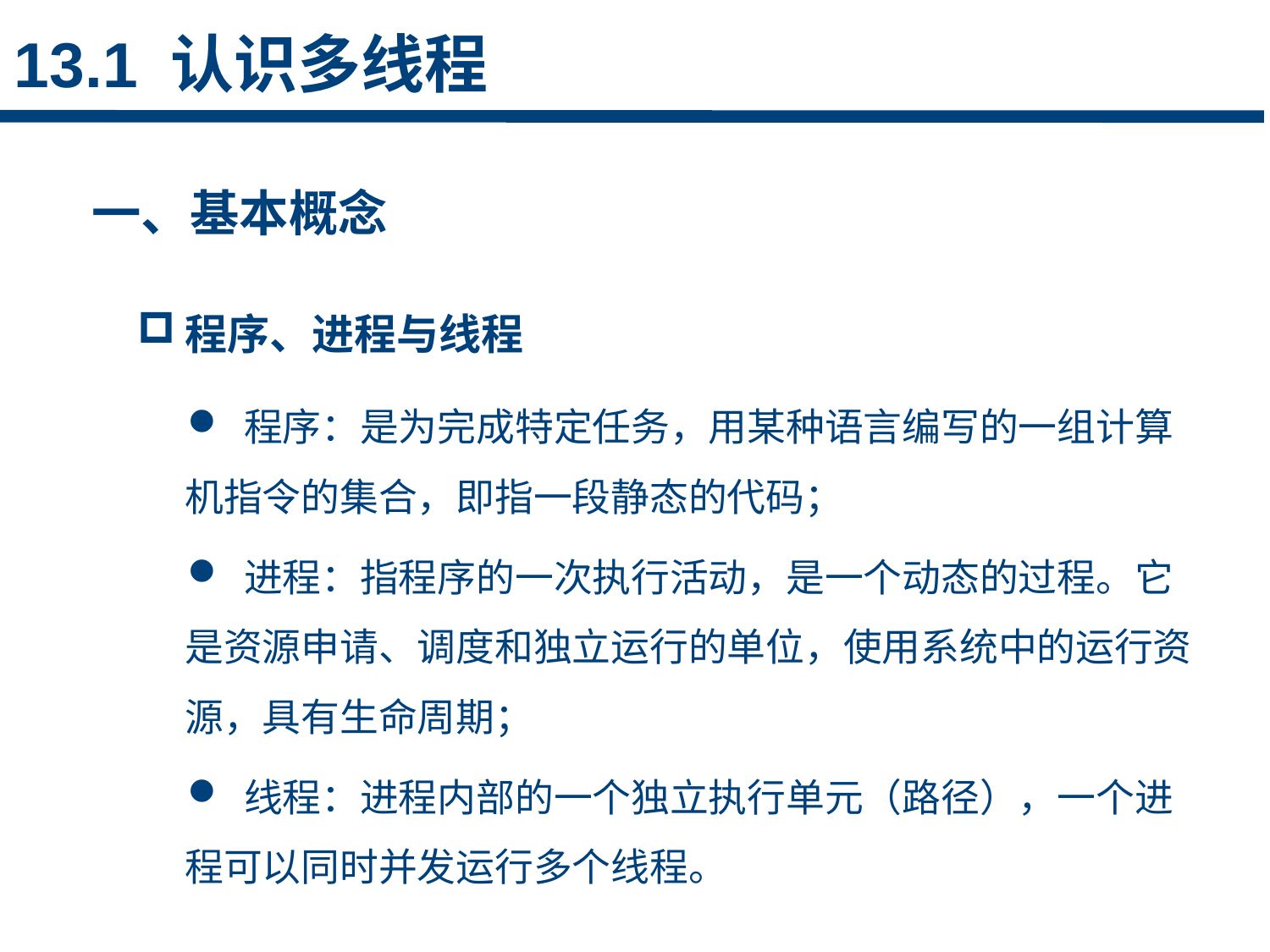

13.1 认识多线程
一、基本概念
点击添加文本
程序、进程与线程
 程序：是为完成特定任务，用某种语言编写的一组计算机指令的集合，即指一段静态的代码；
 进程：指程序的一次执行活动，是一个动态的过程。它是资源申请、调度和独立运行的单位，使用系统中的运行资源，具有生命周期；
 线程：进程内部的一个独立执行单元（路径），一个进程可以同时并发运行多个线程。
点击添加文本
点击添加文本
点击添加文本